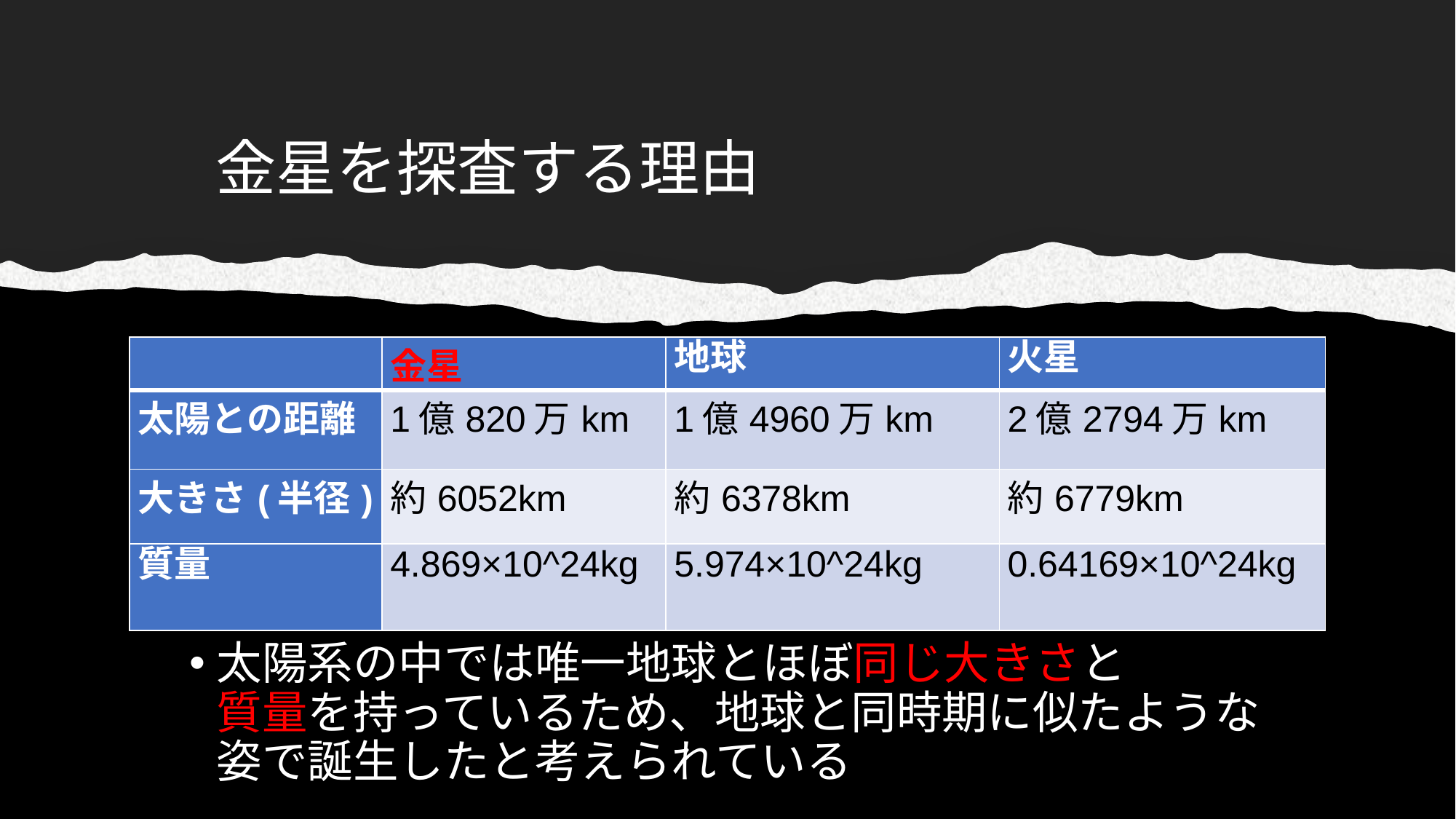

# 金星を探査する理由

|  | 金星 | 地球 | 火星 |
| --- | --- | --- | --- |
| 太陽との距離 | 1億820万km | 1億4960万km | 2億2794万km |
| 大きさ(半径) | 約6052km | 約6378km | 約6779km |
| 質量 | 4.869×10^24kg | 5.974×10^24kg | 0.64169×10^24kg |
太陽系の中では唯一地球とほぼ同じ大きさと
質量を持っているため、地球と同時期に似たような姿で誕生したと考えられている